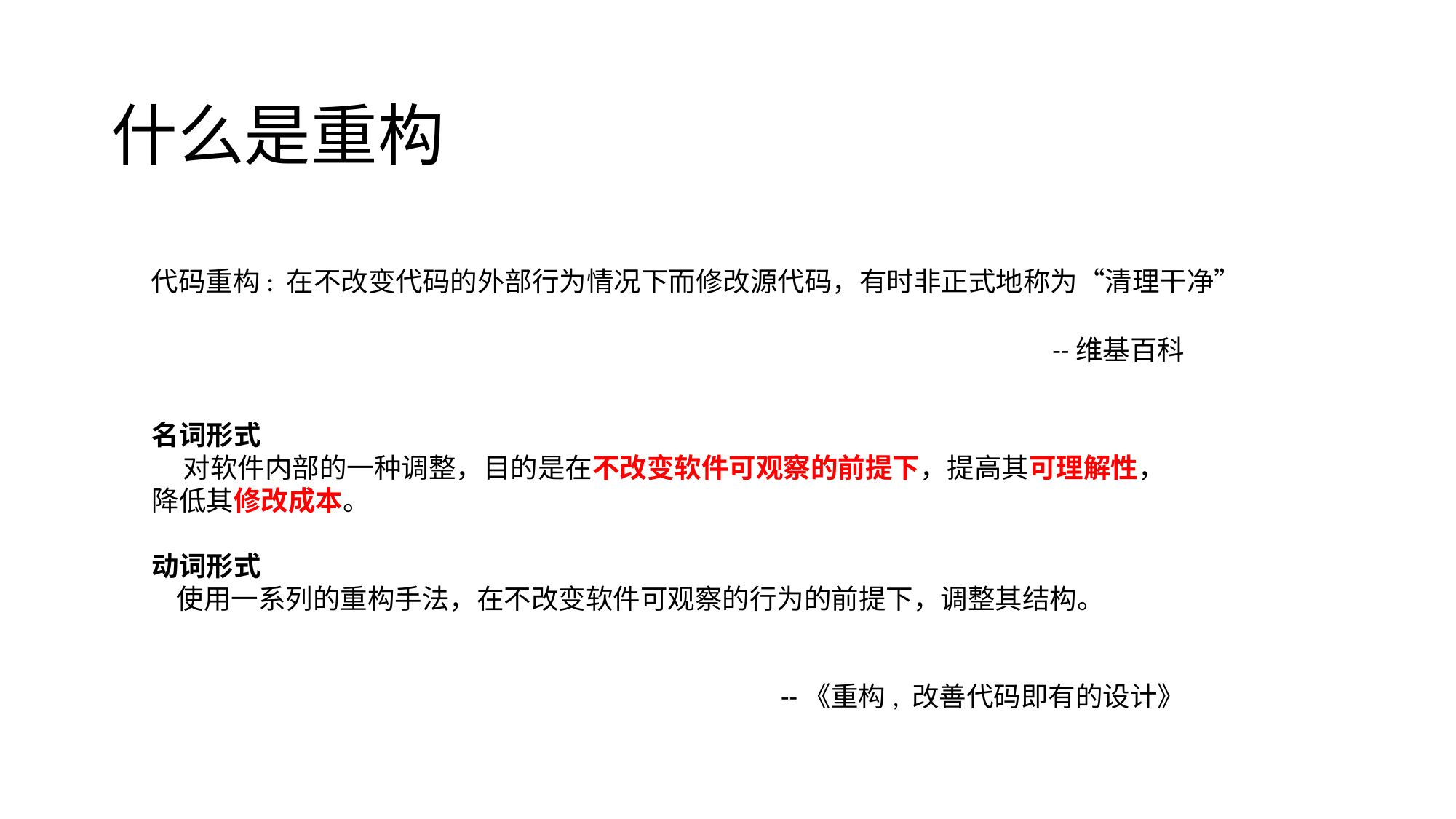

# 什么是重构
代码重构: 在不改变代码的外部行为情况下而修改源代码，有时非正式地称为“清理干净”
--维基百科
名词形式
    对软件内部的一种调整，目的是在不改变软件可观察的前提下，提高其可理解性，降低其修改成本。

动词形式
    使用一系列的重构手法，在不改变软件可观察的行为的前提下，调整其结构。
--《重构, 改善代码即有的设计》